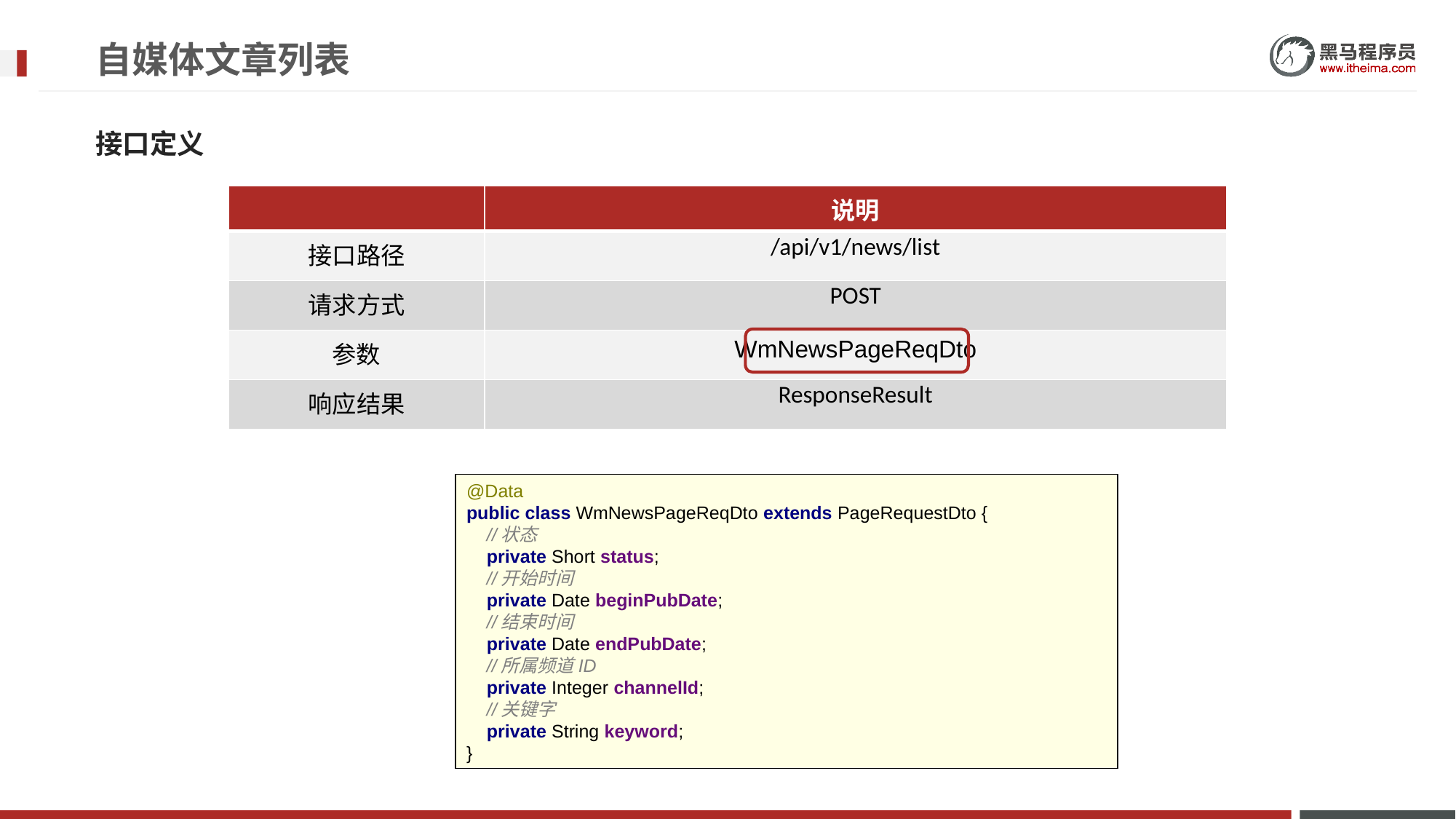

# 自媒体文章列表
接口定义
|  | 说明 |
| --- | --- |
| 接口路径 | /api/v1/news/list |
| 请求方式 | POST |
| 参数 | WmNewsPageReqDto |
| 响应结果 | ResponseResult |

@Data
public class WmNewsPageReqDto extends PageRequestDto {
    //状态
    private Short status;
    //开始时间
    private Date beginPubDate;
    //结束时间
    private Date endPubDate;
    //所属频道ID
    private Integer channelId;
    //关键字
    private String keyword;
}